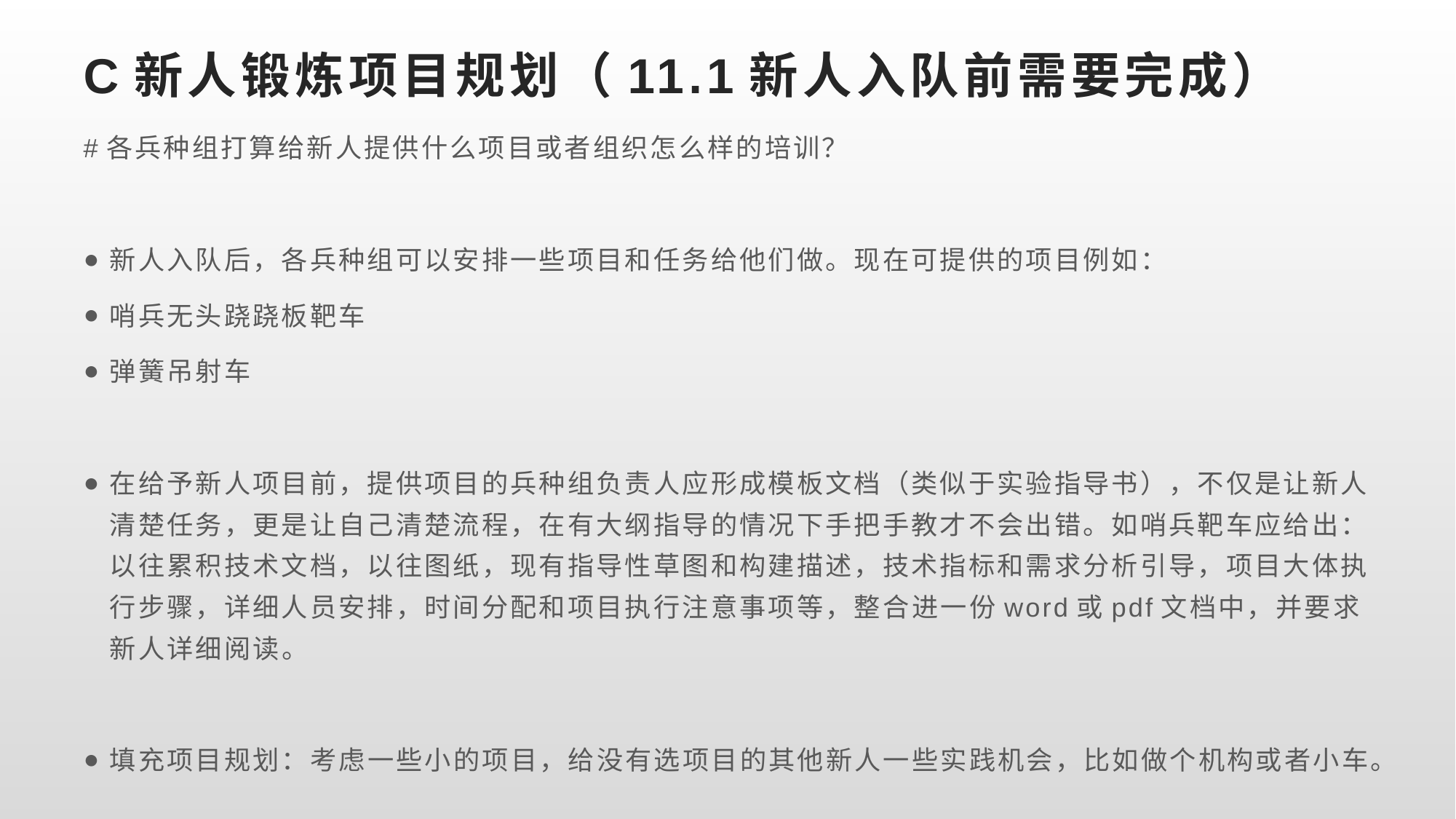

# C新人锻炼项目规划（11.1新人入队前需要完成）
#各兵种组打算给新人提供什么项目或者组织怎么样的培训？

新人入队后，各兵种组可以安排一些项目和任务给他们做。现在可提供的项目例如：
哨兵无头跷跷板靶车
弹簧吊射车

在给予新人项目前，提供项目的兵种组负责人应形成模板文档（类似于实验指导书），不仅是让新人清楚任务，更是让自己清楚流程，在有大纲指导的情况下手把手教才不会出错。如哨兵靶车应给出：以往累积技术文档，以往图纸，现有指导性草图和构建描述，技术指标和需求分析引导，项目大体执行步骤，详细人员安排，时间分配和项目执行注意事项等，整合进一份word或pdf文档中，并要求新人详细阅读。

填充项目规划：考虑一些小的项目，给没有选项目的其他新人一些实践机会，比如做个机构或者小车。